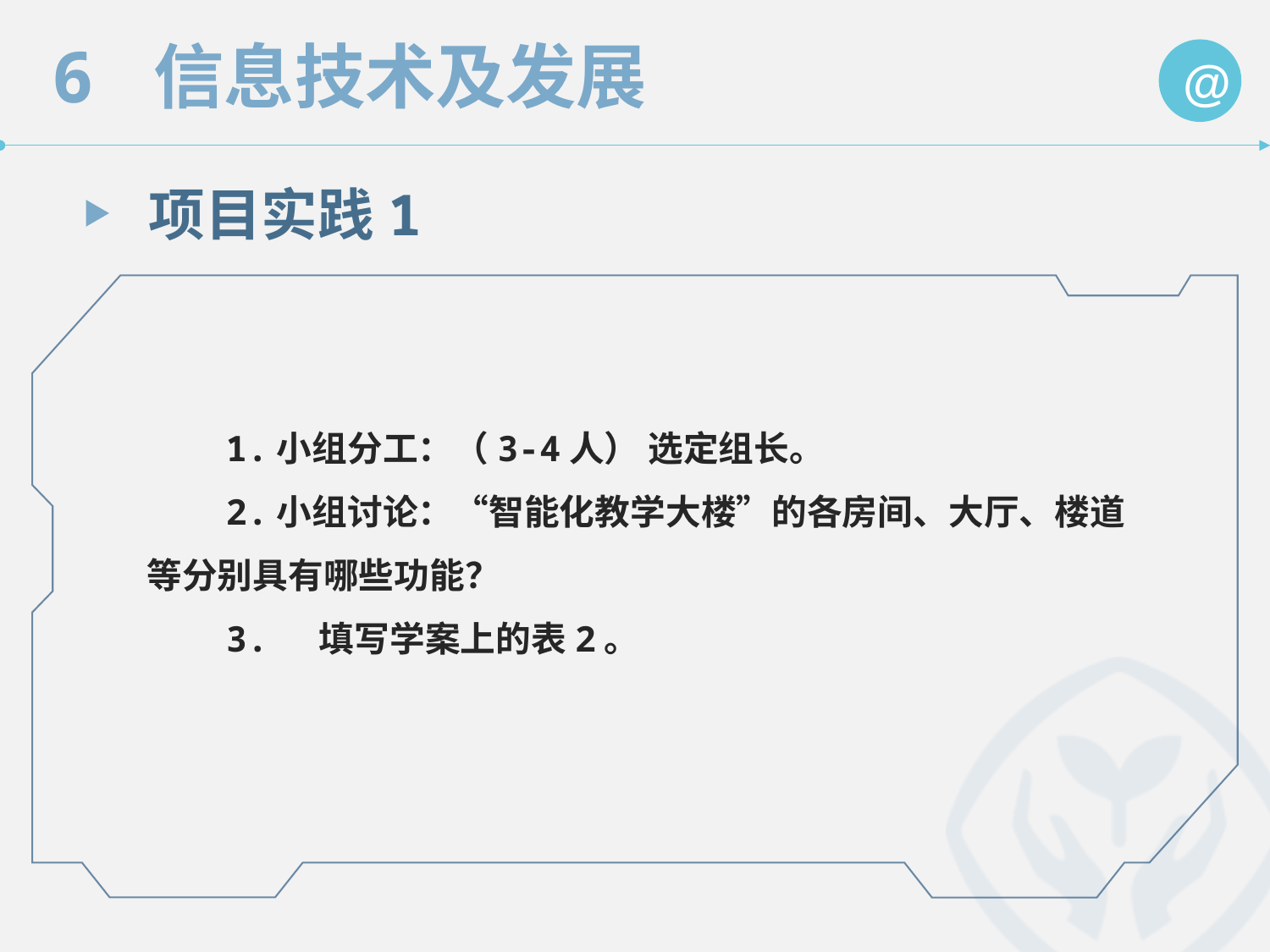

项目实践1

　　1.小组分工：（3-4人） 选定组长。
　　2.小组讨论：“智能化教学大楼”的各房间、大厅、楼道等分别具有哪些功能？
　　3.  填写学案上的表2。